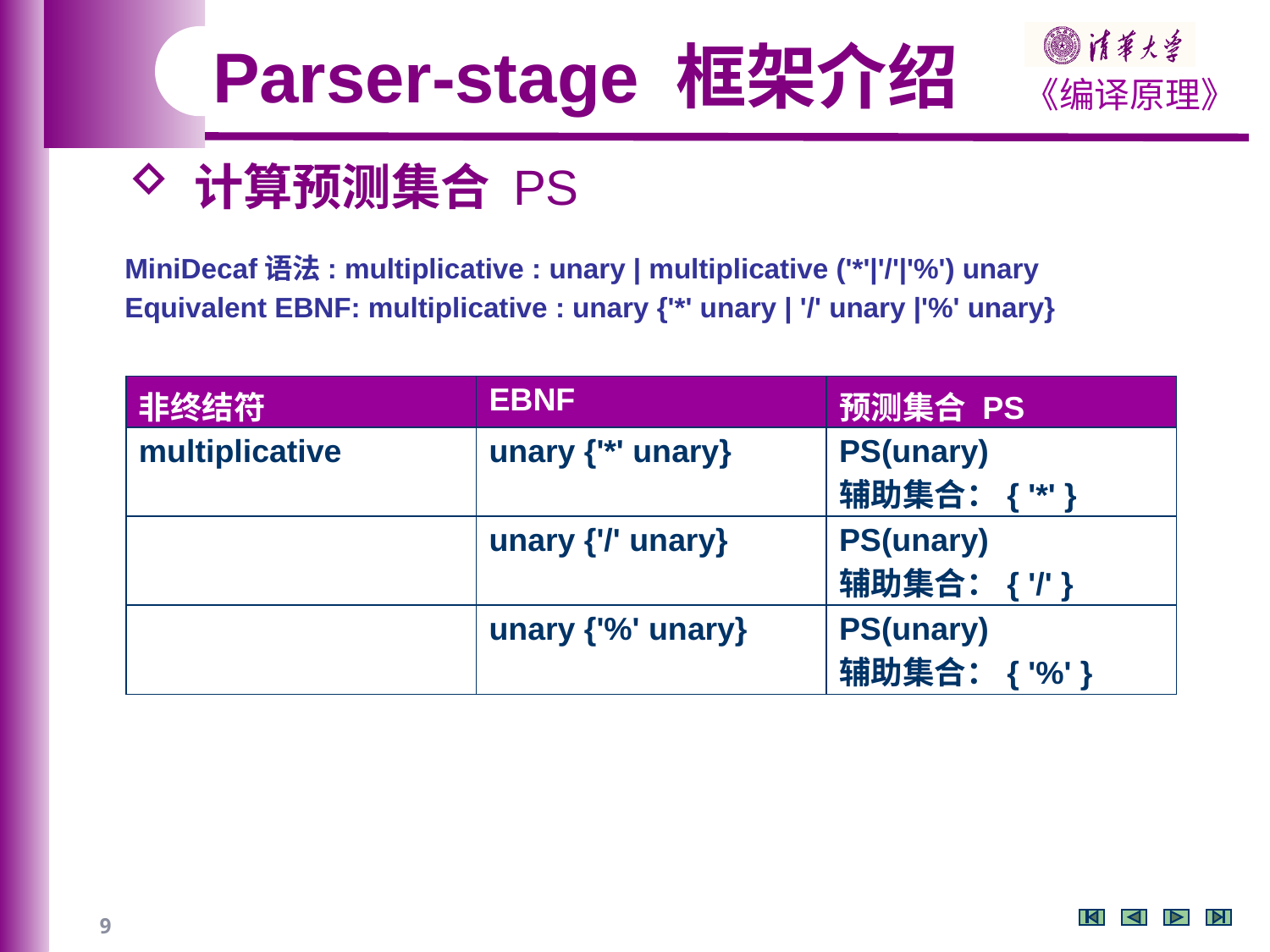

Parser-stage 框架介绍
 计算预测集合 PS

MiniDecaf语法: multiplicative : unary | multiplicative ('*'|'/'|'%') unary
Equivalent EBNF: multiplicative : unary {'*' unary | '/' unary |'%' unary}
| 非终结符 | EBNF | 预测集合 PS |
| --- | --- | --- |
| multiplicative | unary {'\*' unary} | PS(unary) 辅助集合：{ '\*' } |
|  | unary {'/' unary} | PS(unary) 辅助集合：{ '/' } |
|  | unary {'%' unary} | PS(unary) 辅助集合：{ '%' } |
9